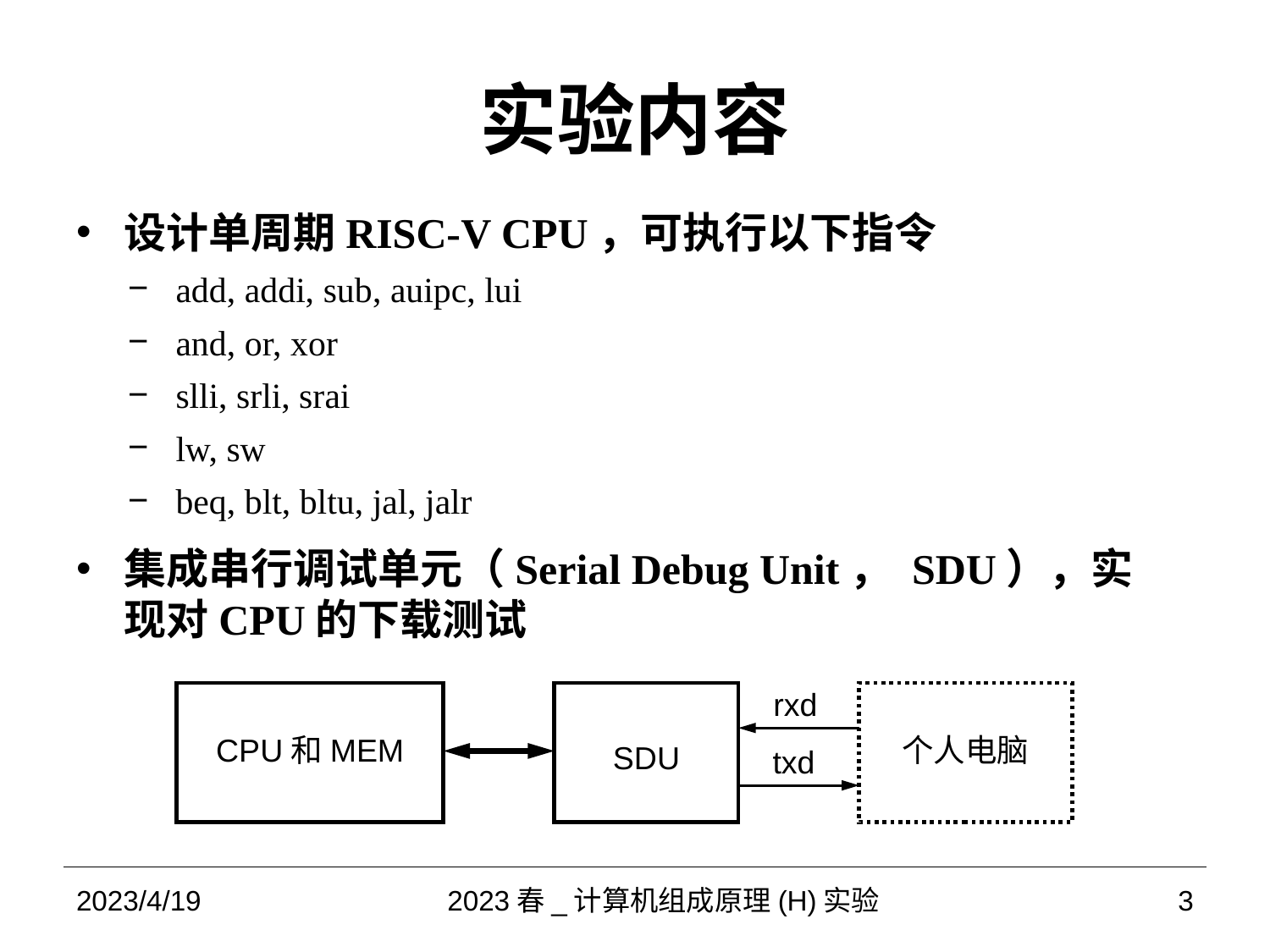

# 实验内容
设计单周期RISC-V CPU，可执行以下指令
add, addi, sub, auipc, lui
and, or, xor
slli, srli, srai
lw, sw
beq, blt, bltu, jal, jalr
集成串行调试单元（Serial Debug Unit， SDU），实现对CPU的下载测试

CPU和MEM
个人电脑
SDU
rxd

txd

2023/4/19
2023春_计算机组成原理(H)实验
3